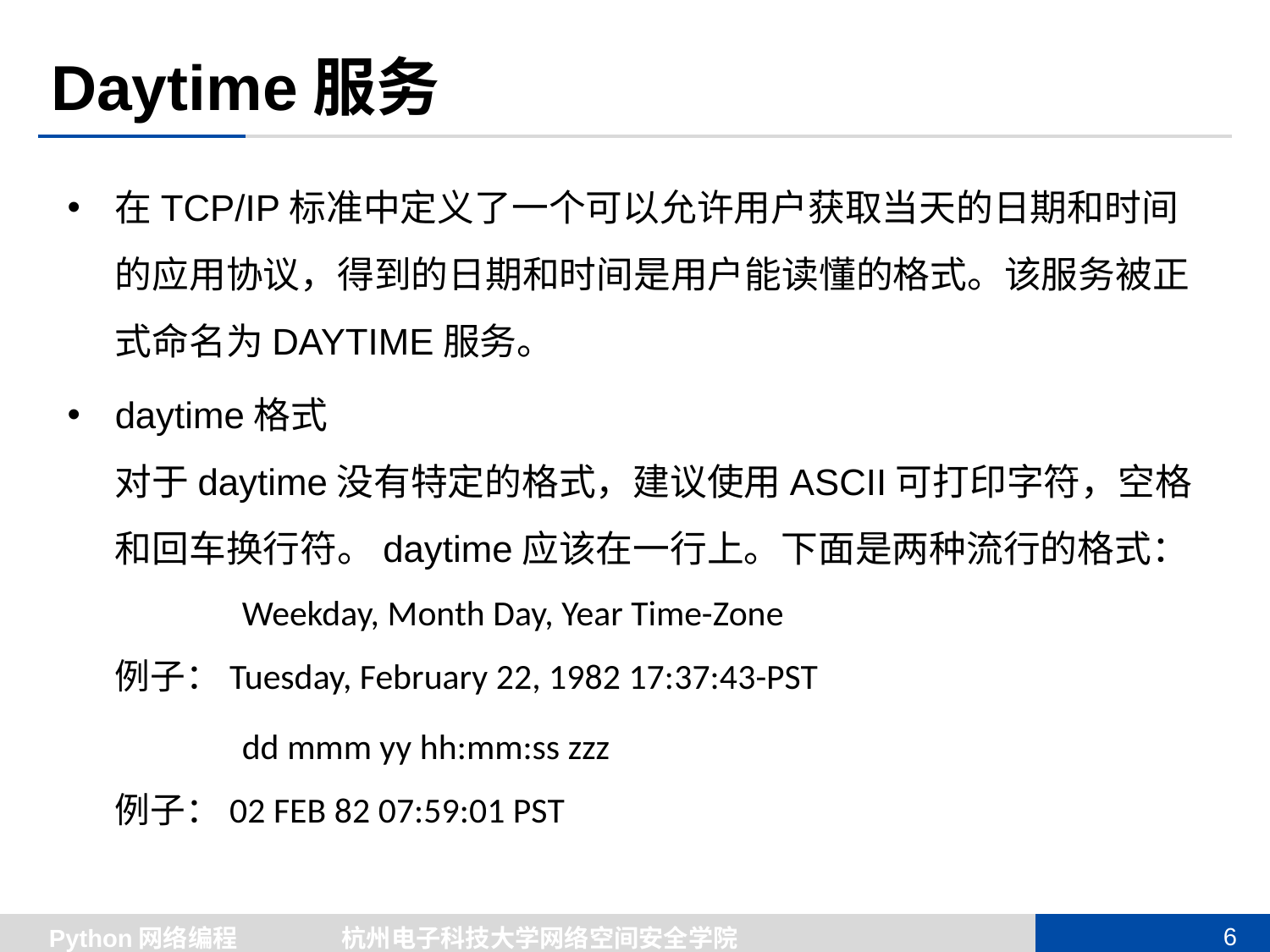

# Daytime服务
在TCP/IP标准中定义了一个可以允许用户获取当天的日期和时间的应用协议，得到的日期和时间是用户能读懂的格式。该服务被正式命名为DAYTIME服务。
daytime格式
对于daytime没有特定的格式，建议使用ASCII可打印字符，空格和回车换行符。daytime应该在一行上。下面是两种流行的格式：
	Weekday, Month Day, Year Time-Zone
例子：Tuesday, February 22, 1982 17:37:43-PST
		dd mmm yy hh:mm:ss zzz
例子：02 FEB 82 07:59:01 PST